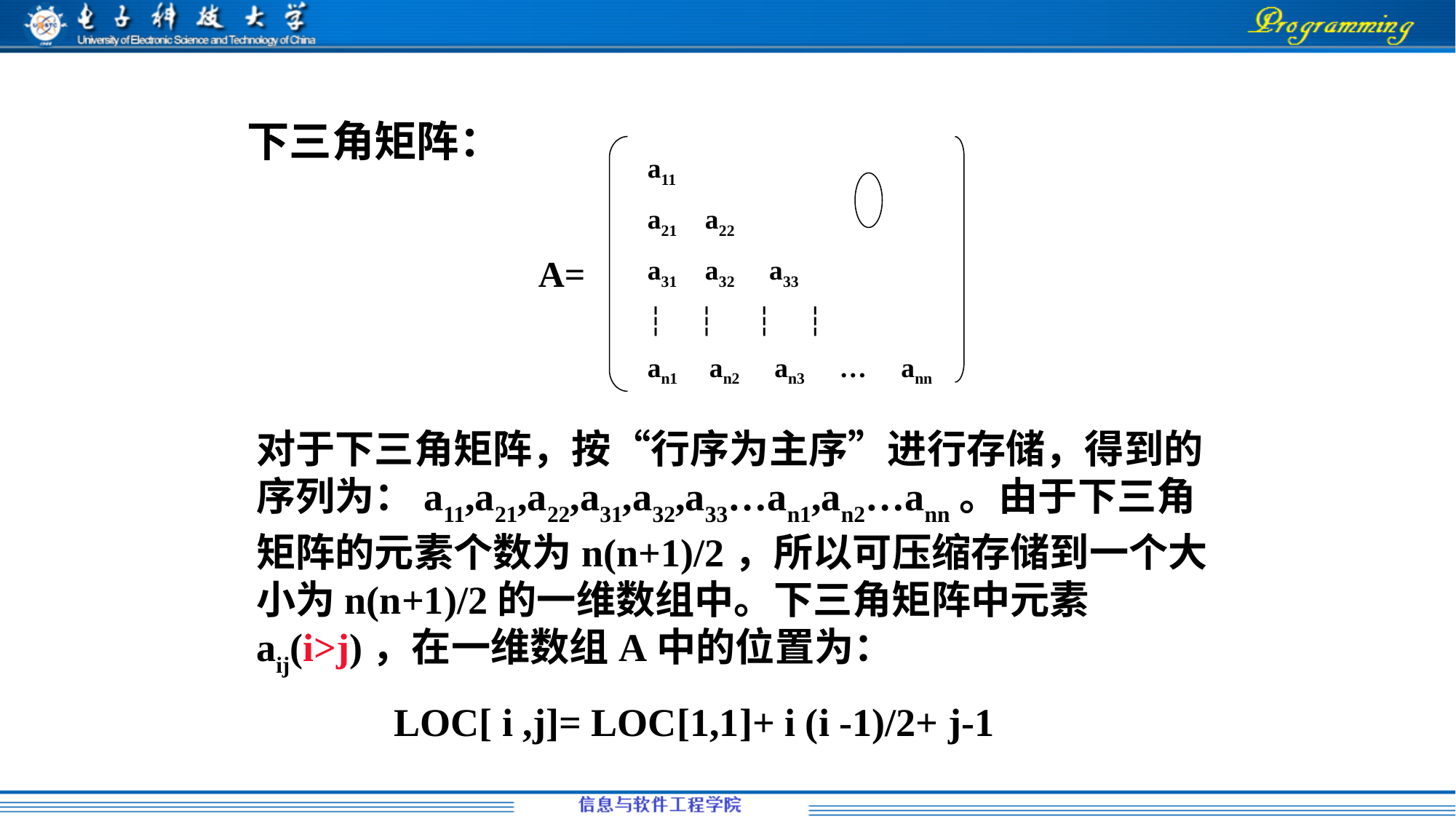

下三角矩阵：

a11
a21       a22
a31       a32     a33
┆     ┆      ┆     ┆
an1     an2     an3     …     ann

A=
对于下三角矩阵，按“行序为主序”进行存储，得到的序列为：a11,a21,a22,a31,a32,a33…an1,an2…ann。由于下三角矩阵的元素个数为n(n+1)/2，所以可压缩存储到一个大小为n(n+1)/2的一维数组中。下三角矩阵中元素aij(i>j)，在一维数组A中的位置为：
              LOC[ i ,j]= LOC[1,1]+ i (i -1)/2+ j-1